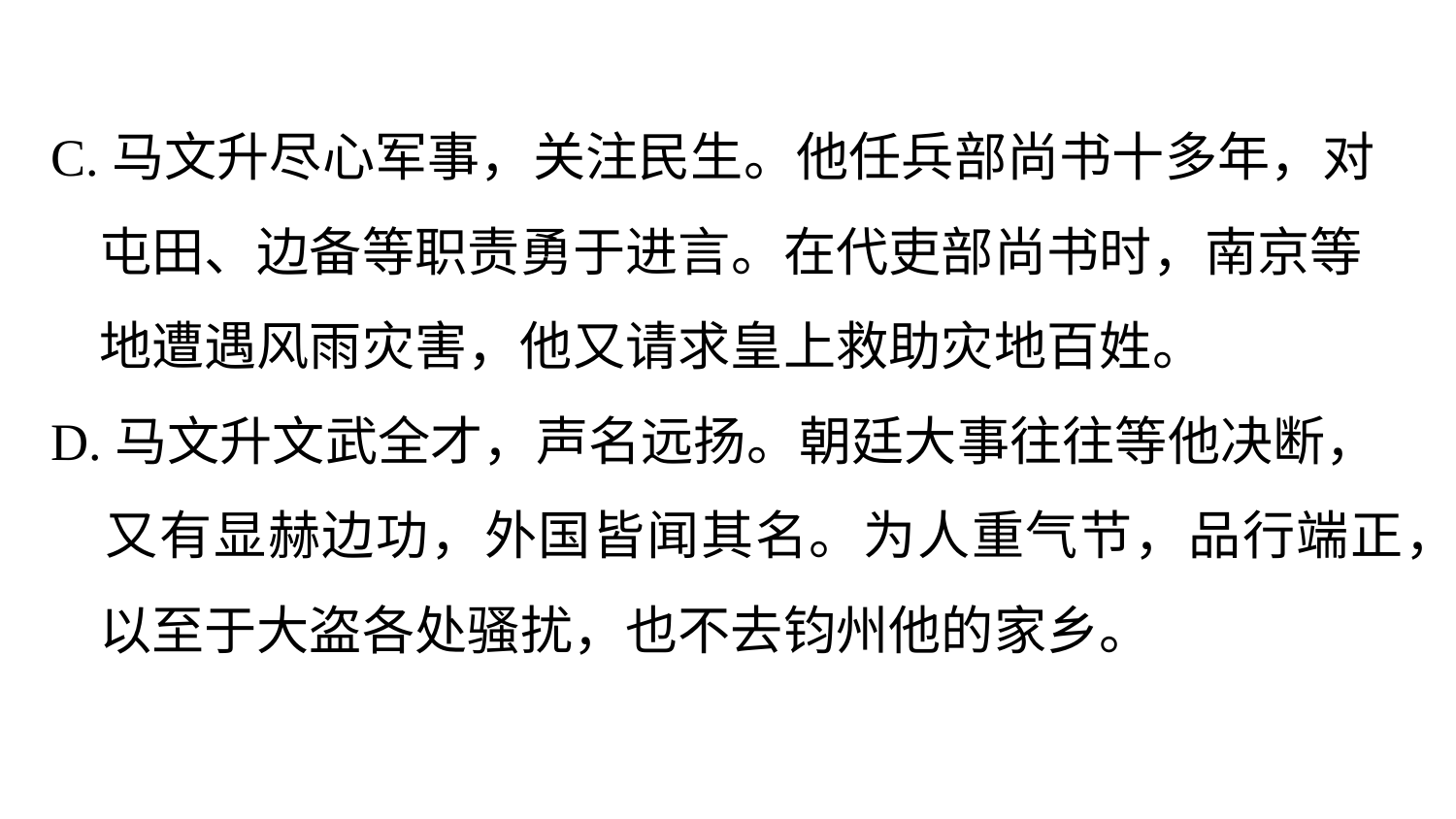

C.马文升尽心军事，关注民生。他任兵部尚书十多年，对
   屯田、边备等职责勇于进言。在代吏部尚书时，南京等
   地遭遇风雨灾害，他又请求皇上救助灾地百姓。
D.马文升文武全才，声名远扬。朝廷大事往往等他决断，
   又有显赫边功，外国皆闻其名。为人重气节，品行端正，
   以至于大盗各处骚扰，也不去钧州他的家乡。